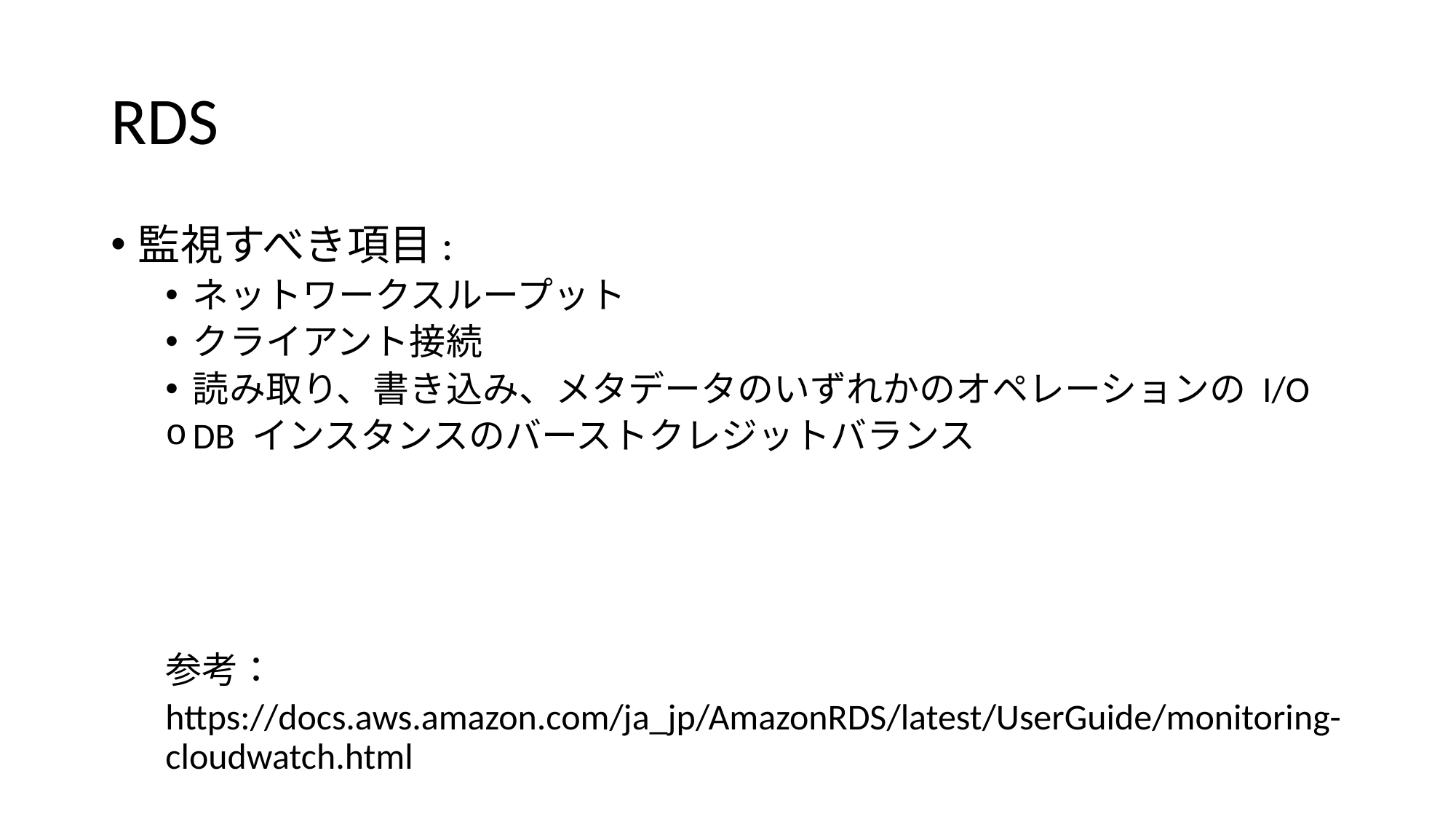

# RDS
監視すべき項目:
ネットワークスループット
クライアント接続
読み取り、書き込み、メタデータのいずれかのオペレーションの I/O
DB インスタンスのバーストクレジットバランス

参考：
https://docs.aws.amazon.com/ja_jp/AmazonRDS/latest/UserGuide/monitoring-cloudwatch.html